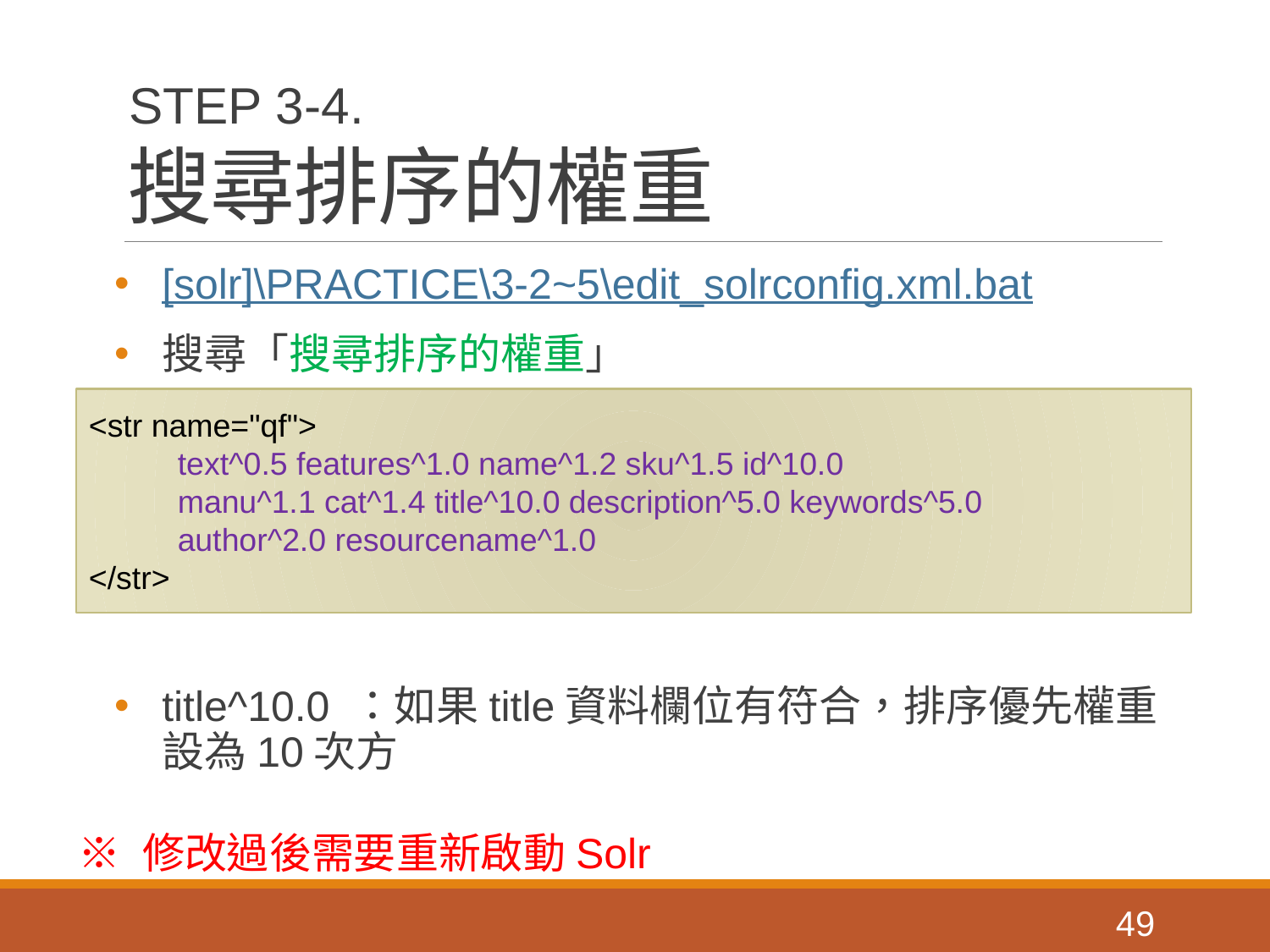

STEP 3-4.
# 搜尋排序的權重
[solr]\PRACTICE\3-2~5\edit_solrconfig.xml.bat
搜尋「搜尋排序的權重」

title^10.0 ：如果title資料欄位有符合，排序優先權重設為10次方

<str name="qf">
          text^0.5 features^1.0 name^1.2 sku^1.5 id^10.0
          manu^1.1 cat^1.4 title^10.0 description^5.0 keywords^5.0
          author^2.0 resourcename^1.0
</str>
※ 修改過後需要重新啟動Solr
49